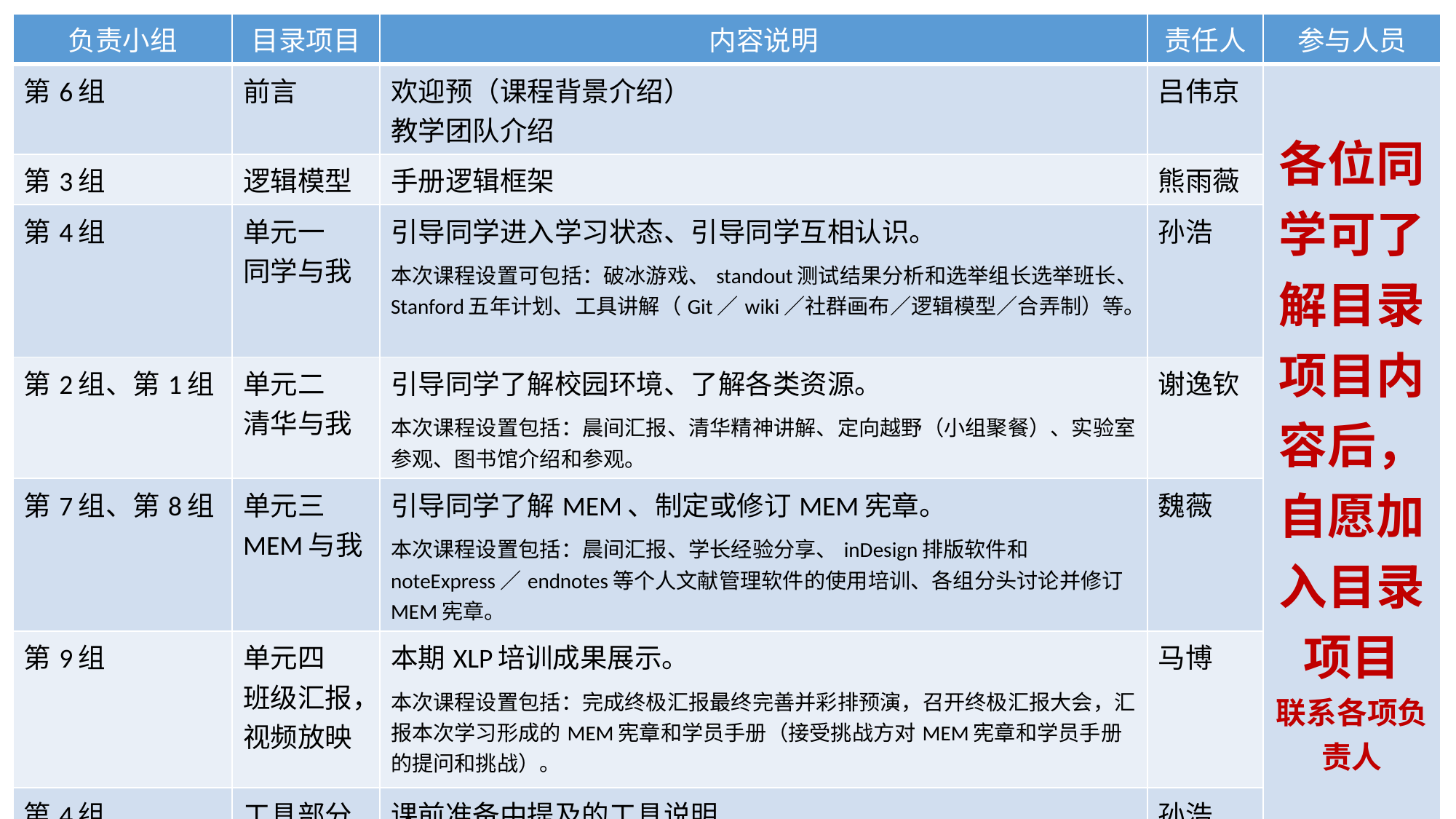

| 负责小组 | 目录项目 | 内容说明 | 责任人 | 参与人员 |
| --- | --- | --- | --- | --- |
| 第6组 | 前言 | 欢迎预（课程背景介绍） 教学团队介绍 | 吕伟京 | 各位同学可了解目录项目内容后，自愿加入目录项目 联系各项负责人 |
| 第3组 | 逻辑模型 | 手册逻辑框架 | 熊雨薇 |  |
| 第4组 | 单元一 同学与我 | 引导同学进入学习状态、引导同学互相认识。 本次课程设置可包括：破冰游戏、standout测试结果分析和选举组长选举班长、Stanford五年计划、工具讲解（Git／wiki／社群画布／逻辑模型／合弄制）等。 | 孙浩 |  |
| 第2组、第1组 | 单元二 清华与我 | 引导同学了解校园环境、了解各类资源。 本次课程设置包括：晨间汇报、清华精神讲解、定向越野（小组聚餐）、实验室参观、图书馆介绍和参观。 | 谢逸钦 |  |
| 第7组、第8组 | 单元三 MEM与我 | 引导同学了解MEM、制定或修订MEM宪章。 本次课程设置包括：晨间汇报、学长经验分享、inDesign排版软件和noteExpress／endnotes等个人文献管理软件的使用培训、各组分头讨论并修订MEM宪章。 | 魏薇 |  |
| 第9组 | 单元四 班级汇报，视频放映 | 本期XLP培训成果展示。 本次课程设置包括：完成终极汇报最终完善并彩排预演，召开终极汇报大会，汇报本次学习形成的MEM宪章和学员手册（接受挑战方对MEM宪章和学员手册的提问和挑战）。 | 马博 |  |
| 第4组 | 工具部分 | 课前准备中提及的工具说明 | 孙浩 |  |
| 第5组 | MEM宪章 | 现有发布版本的MEM宪章 | 易文轩 | 汤洋 |
|  | 课程感言 | 各位参与本次课程同学的心得体会，对课程的反馈、意见建议 |  |  |
| 视频组 | 封面，封底，目录，手册框架 |  | 张斯斯 |  |